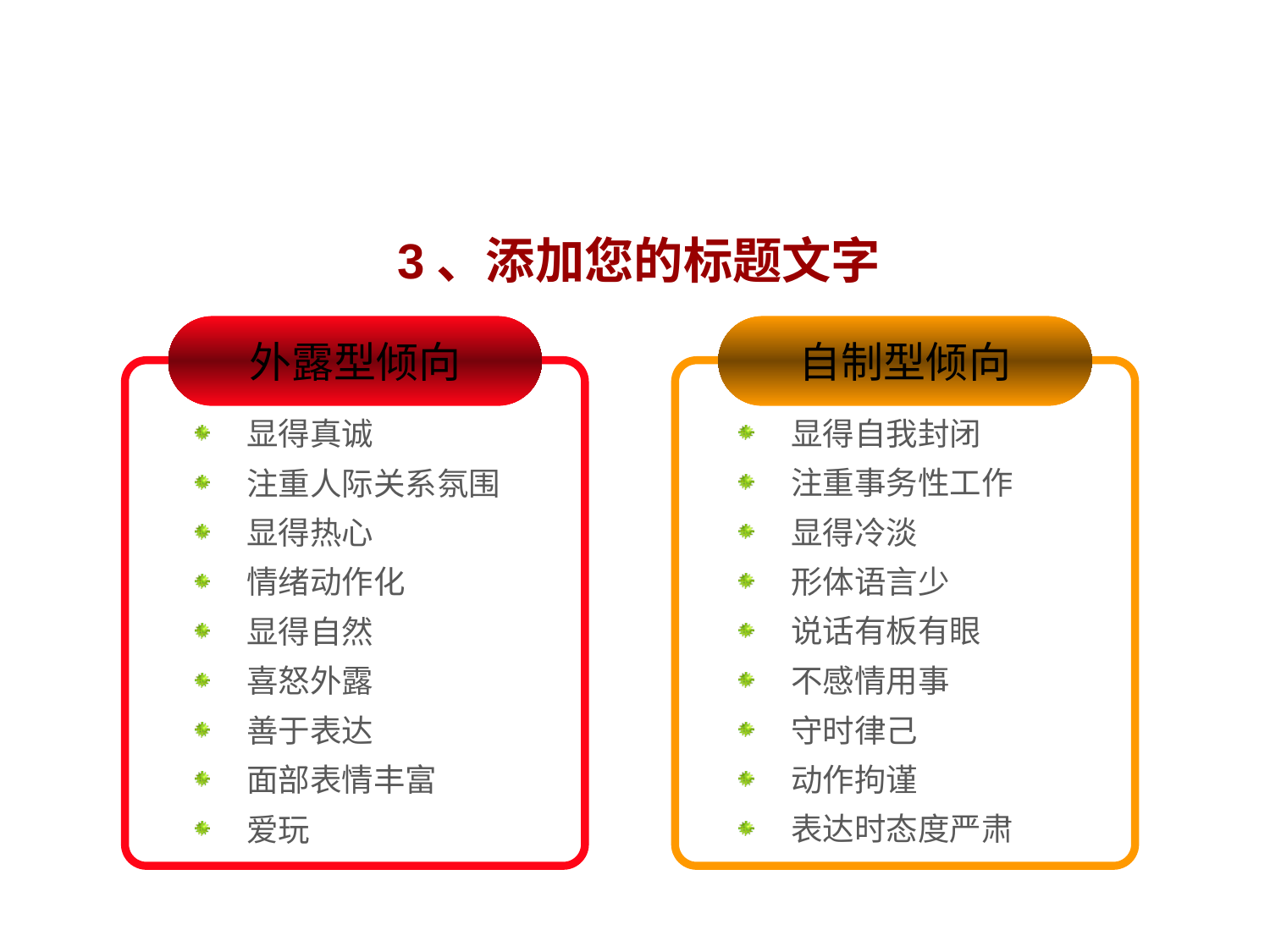

3、添加您的标题文字
外露型倾向

  显得真诚
  注重人际关系氛围
  显得热心
  情绪动作化
  显得自然
  喜怒外露
  善于表达
  面部表情丰富
  爱玩
自制型倾向

  显得自我封闭
  注重事务性工作
  显得冷淡
  形体语言少
  说话有板有眼
  不感情用事
  守时律己
  动作拘谨
  表达时态度严肃